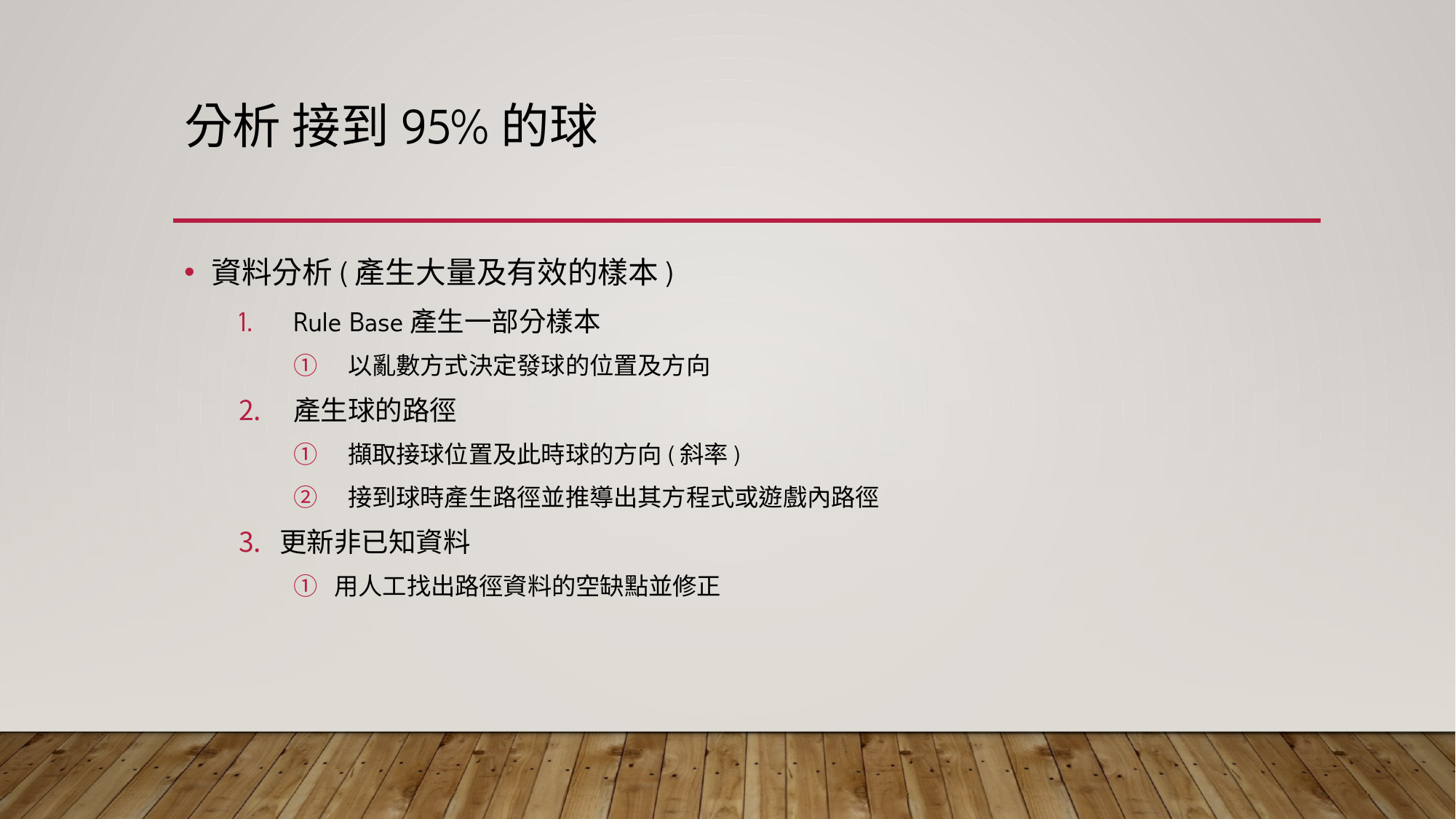

# 分析 接到95%的球
資料分析(產生大量及有效的樣本)
Rule Base產生一部分樣本
以亂數方式決定發球的位置及方向
產生球的路徑
擷取接球位置及此時球的方向(斜率)
接到球時產生路徑並推導出其方程式或遊戲內路徑
更新非已知資料
用人工找出路徑資料的空缺點並修正